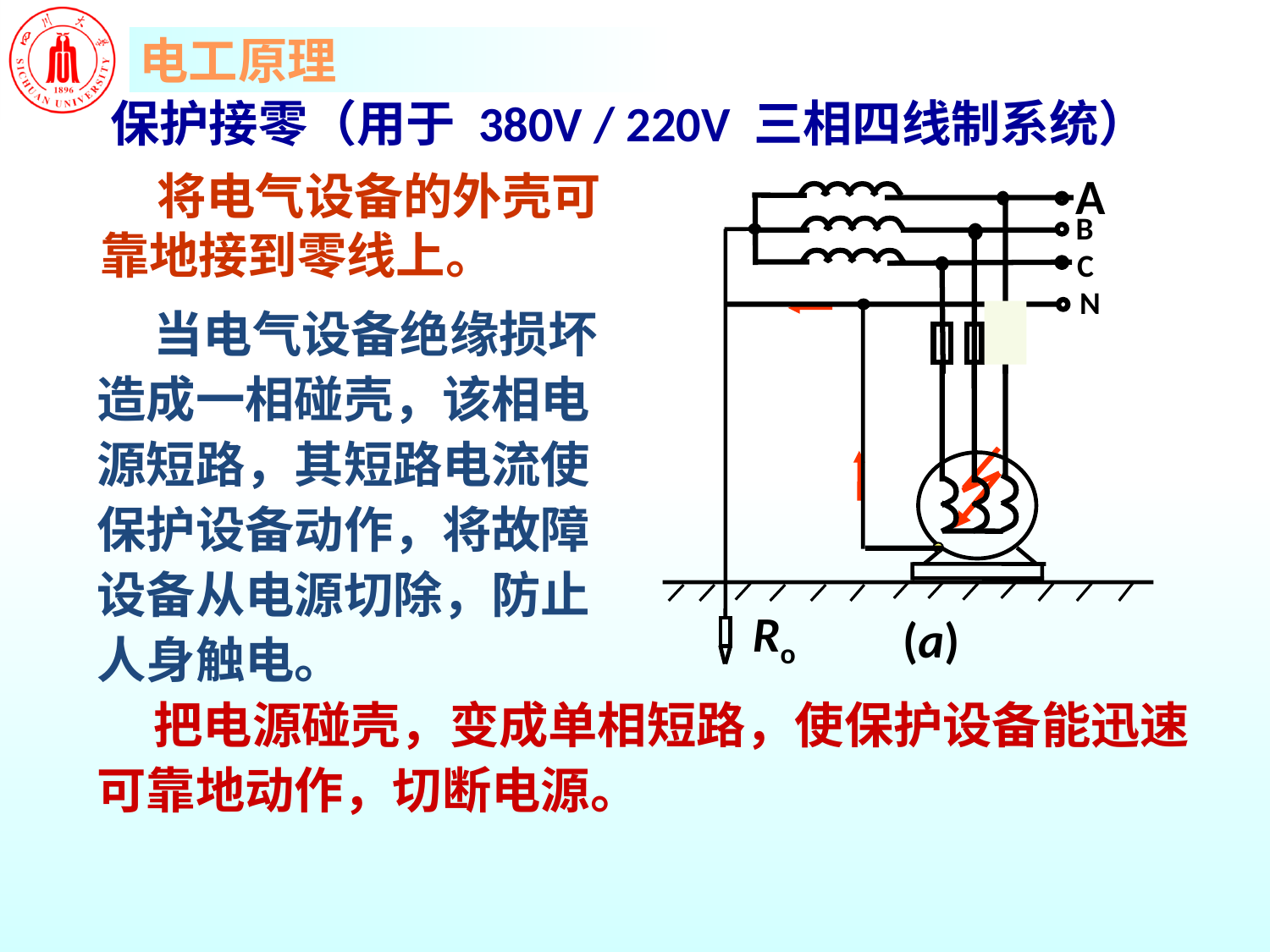

# 保护接零（用于 380V / 220V 三相四线制系统）
    将电气设备的外壳可靠地接到零线上。

A

B

C

N

Ro
(a)

    当电气设备绝缘损坏造成一相碰壳，该相电源短路，其短路电流使保护设备动作，将故障设备从电源切除，防止人身触电。

    把电源碰壳，变成单相短路，使保护设备能迅速可靠地动作，切断电源。